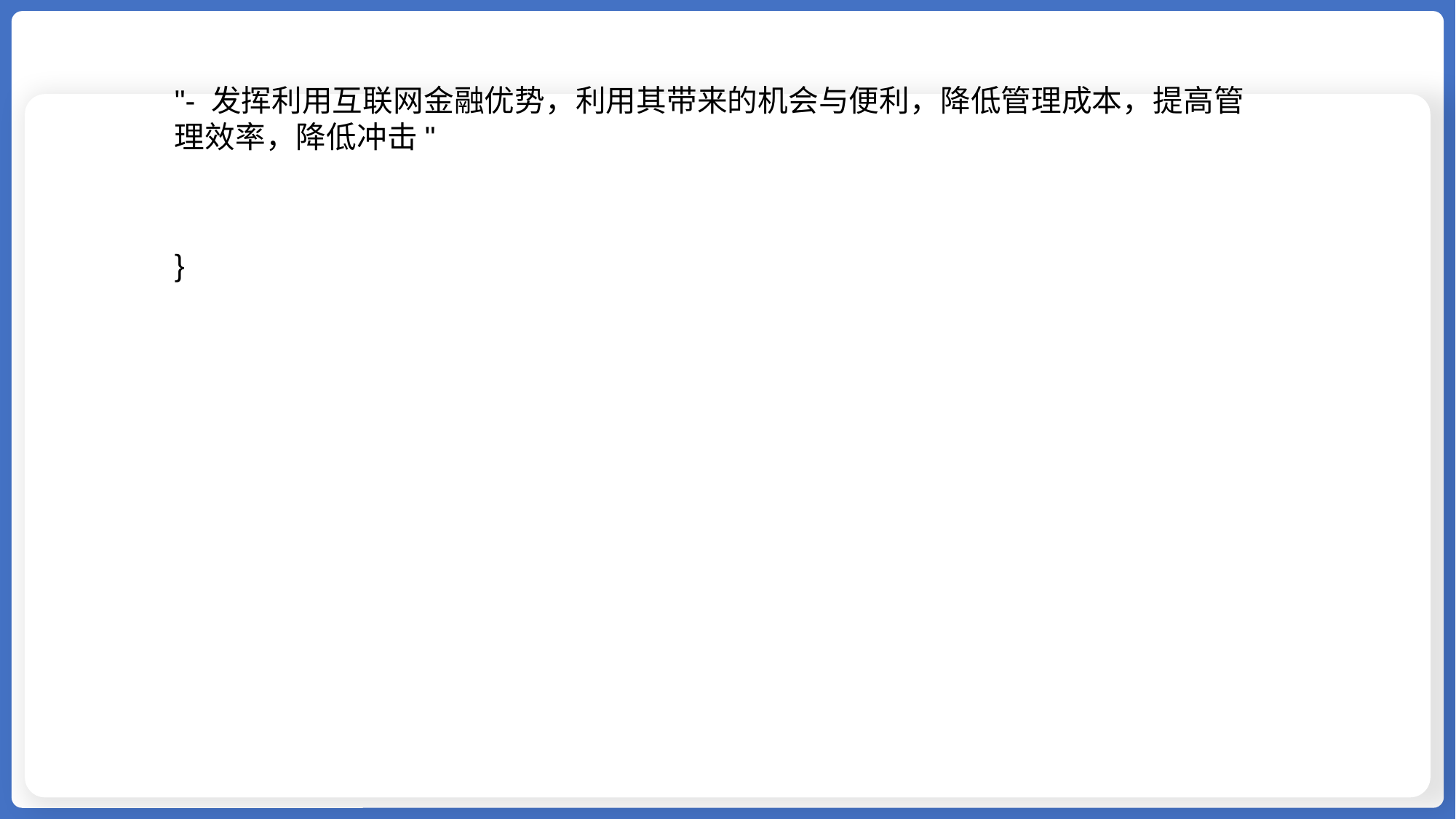

"- 发挥利用互联网金融优势，利用其带来的机会与便利，降低管理成本，提高管理效率，降低冲击"

}